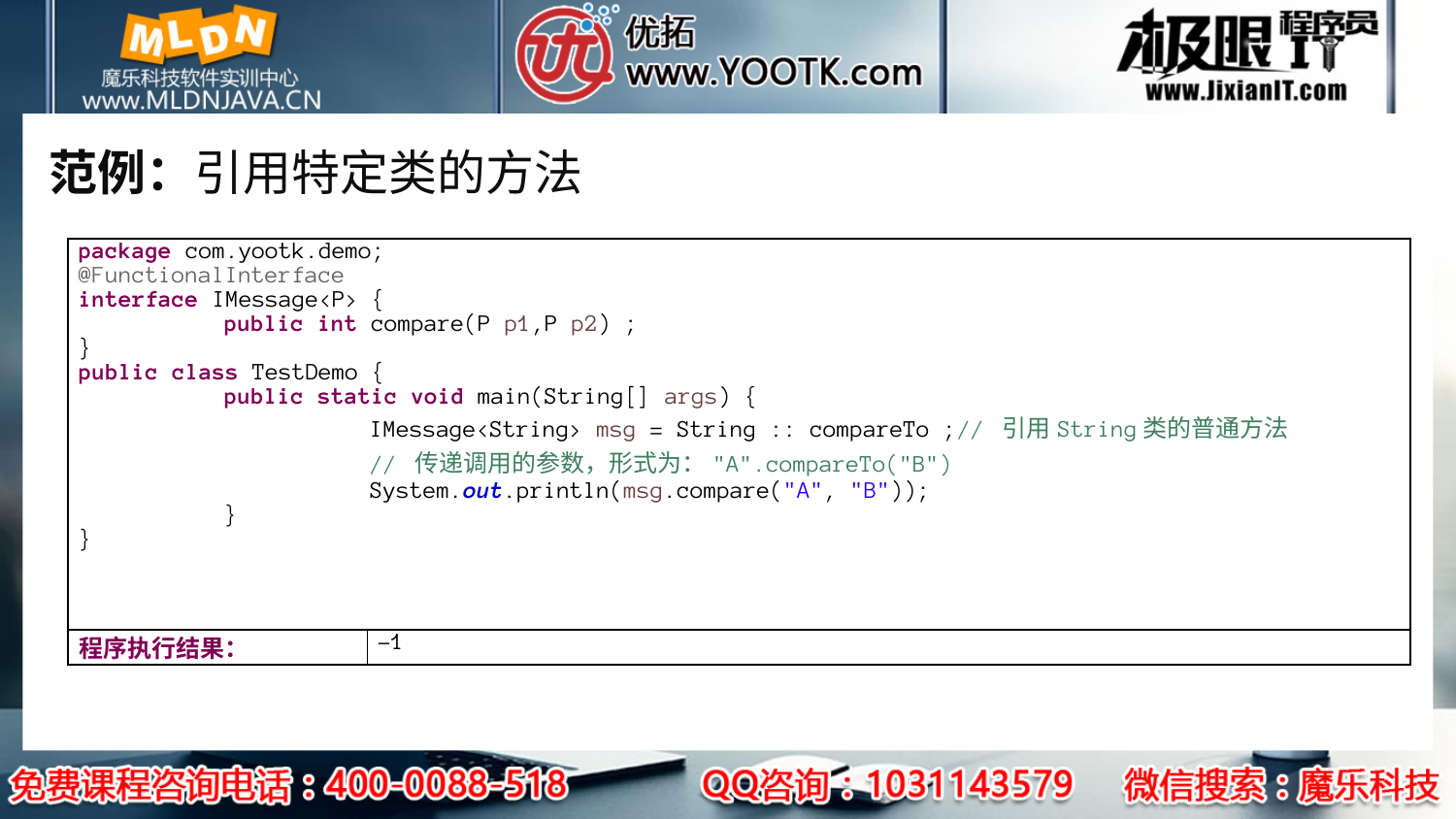

# 范例：引用特定类的方法
| package com.yootk.demo; @FunctionalInterface interface IMessage<P> { public int compare(P p1,P p2) ; } public class TestDemo { public static void main(String[] args) { IMessage<String> msg = String :: compareTo ;// 引用String类的普通方法 // 传递调用的参数，形式为："A".compareTo("B") System.out.println(msg.compare("A", "B")); } } |  |
| --- | --- |
| 程序执行结果： | -1 |